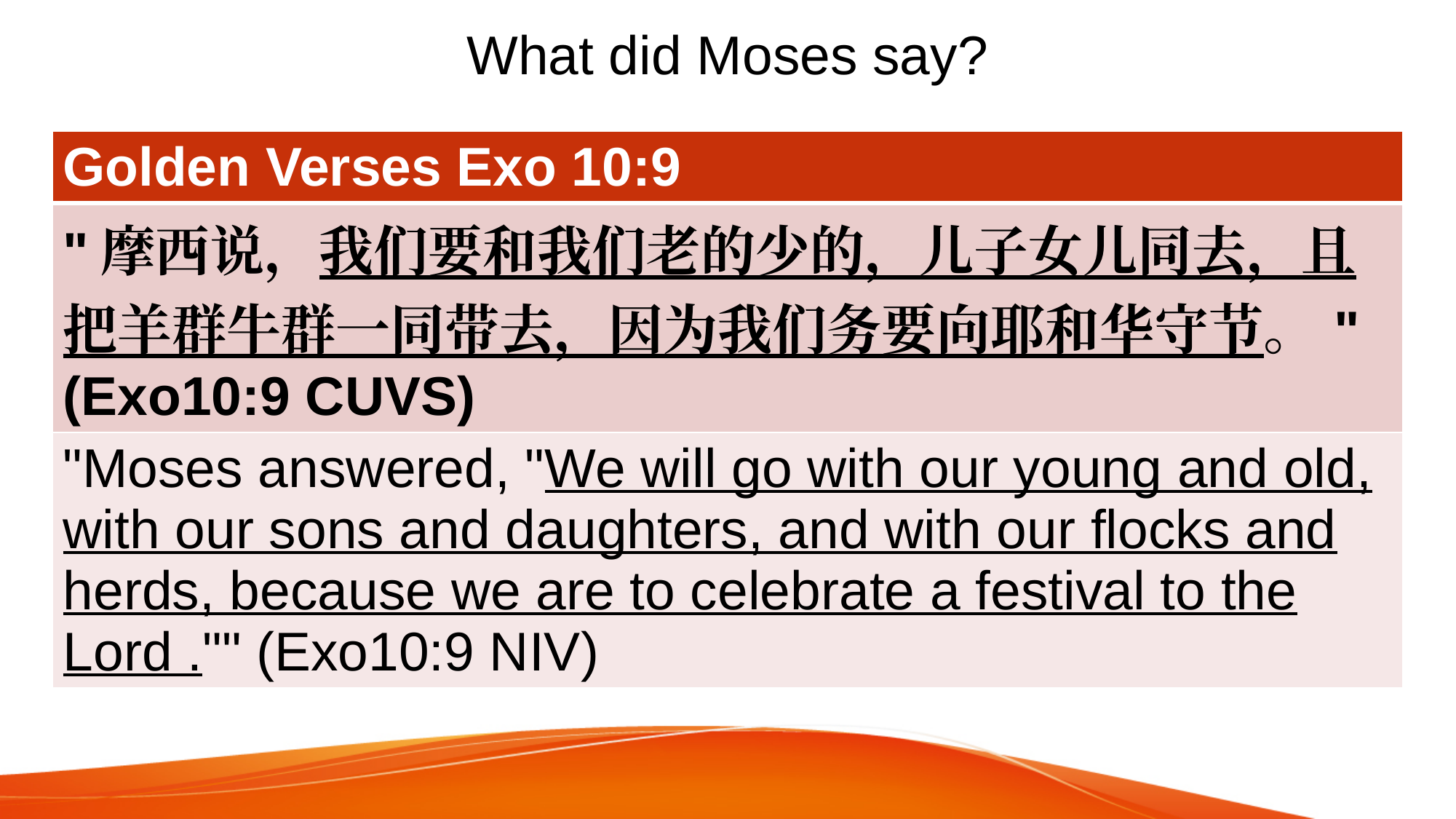

# What did Moses say?
| Golden Verses Exo 10:9 |
| --- |
| "摩西说，我们要和我们老的少的，儿子女儿同去，且把羊群牛群一同带去，因为我们务要向耶和华守节。" (Exo10:9 CUVS) |
| "Moses answered, "We will go with our young and old, with our sons and daughters, and with our flocks and herds, because we are to celebrate a festival to the Lord ."" (Exo10:9 NIV) |